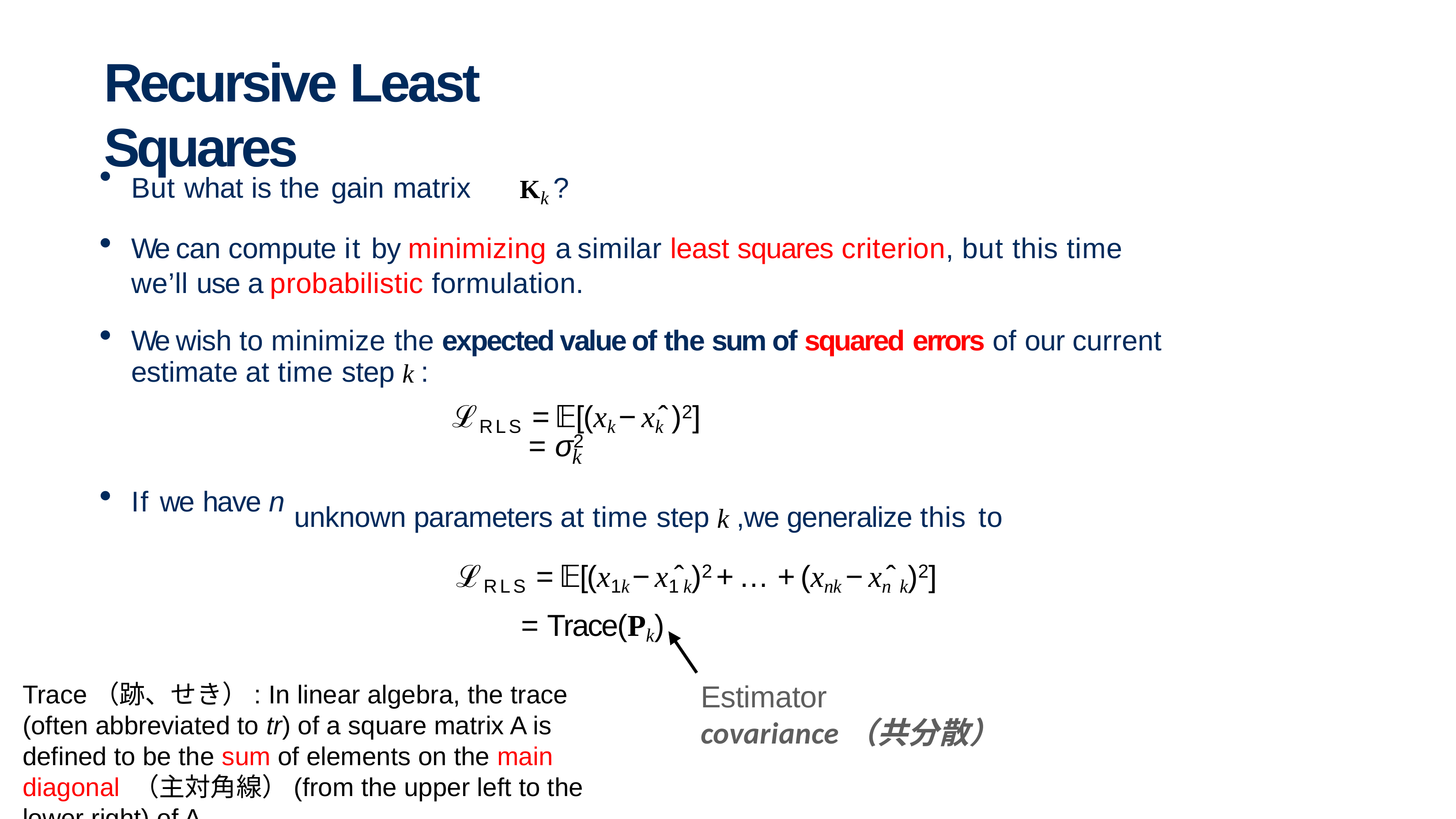

# Recursive Least Squares
But what is the gain matrix	Kk ?
We can compute it by minimizing a similar least squares criterion, but this time  we’ll use a probabilistic formulation.
We wish to minimize the expected value of the sum of squared errors of our current  estimate at time step k :
ℒRLS = 𝔼[(xk − xk̂ )2]
= σ2
k
unknown parameters at time step k ,we generalize this to
ℒRLS = 𝔼[(x1k − x1̂ k)2 + … + (xnk − xn̂ k)2]
= Trace(Pk)
Estimator covariance（共分散）
If we have n

Trace（跡、せき）: In linear algebra, the trace (often abbreviated to tr) of a square matrix A is defined to be the sum of elements on the main diagonal （主対角線）(from the upper left to the lower right) of A.